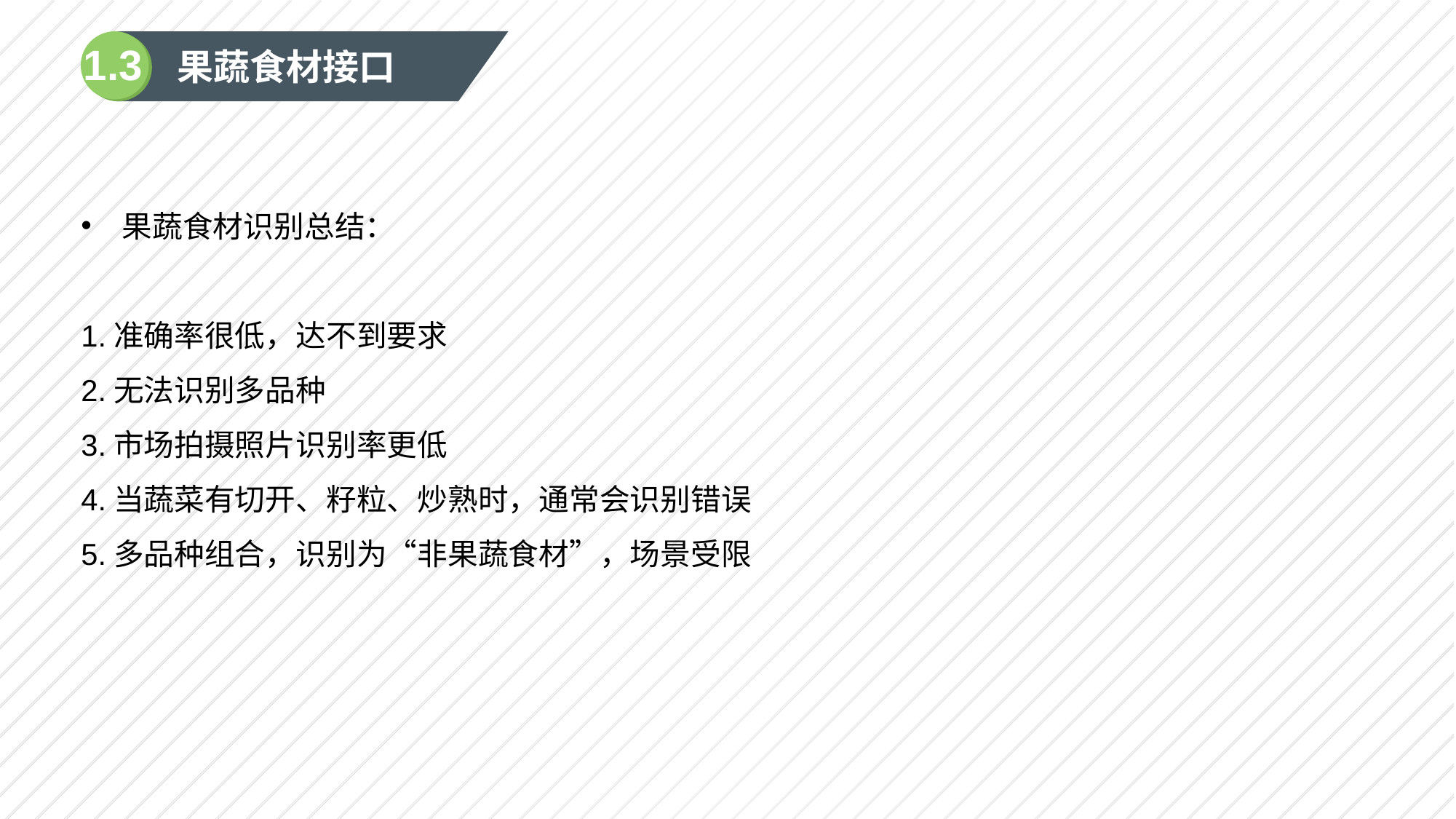

1.3
果蔬食材接口
果蔬食材识别总结：

1.准确率很低，达不到要求
2.无法识别多品种
3.市场拍摄照片识别率更低
4.当蔬菜有切开、籽粒、炒熟时，通常会识别错误
5.多品种组合，识别为“非果蔬食材”，场景受限